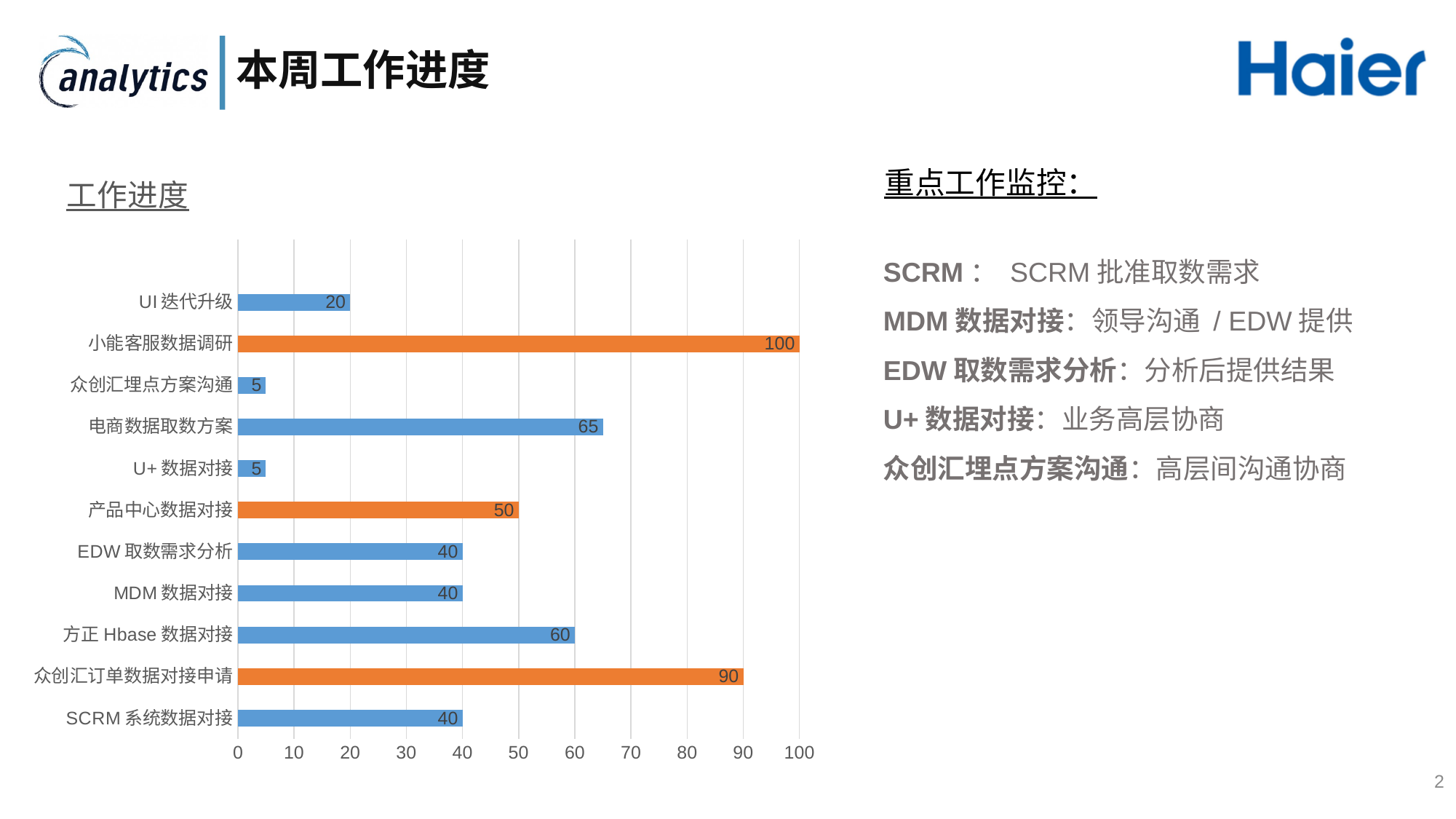

# 本周工作进度

### Chart: 工作进度

| Category | 进度 |
|---|---|
| SCRM系统数据对接 | 40.0 |
| 众创汇订单数据对接申请 | 90.0 |
| 方正Hbase数据对接 | 60.0 |
| MDM数据对接 | 40.0 |
| EDW取数需求分析 | 40.0 |
| 产品中心数据对接 | 50.0 |
| U+数据对接 | 5.0 |
| 电商数据取数方案 | 65.0 |
| 众创汇埋点方案沟通 | 5.0 |
| 小能客服数据调研 | 100.0 |
| UI迭代升级 | 20.0 |
重点工作监控：
SCRM： SCRM批准取数需求
MDM数据对接：领导沟通 / EDW提供
EDW取数需求分析：分析后提供结果
U+数据对接：业务高层协商
众创汇埋点方案沟通：高层间沟通协商
2